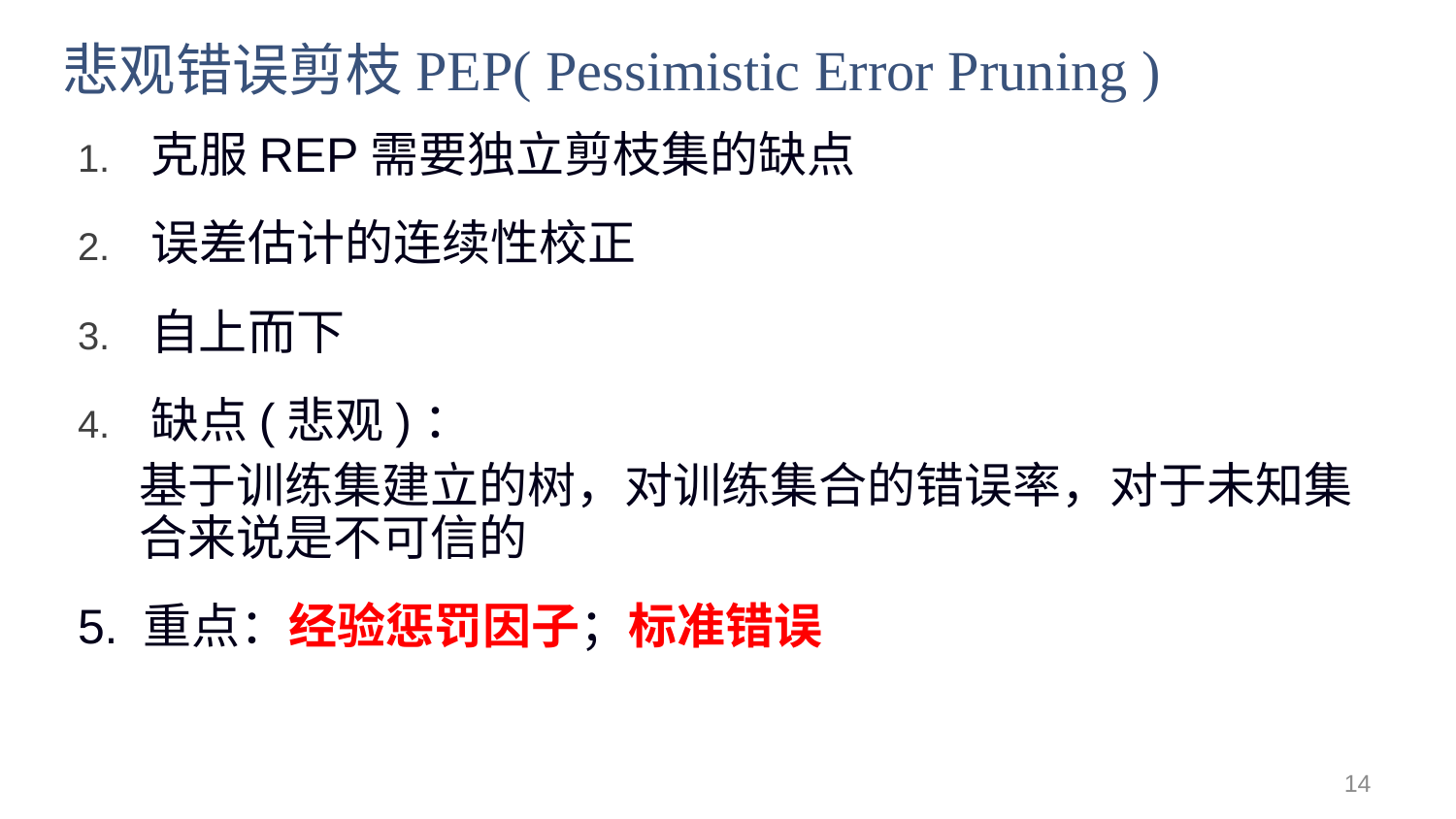

# 悲观错误剪枝PEP( Pessimistic Error Pruning )
克服REP需要独立剪枝集的缺点
误差估计的连续性校正
自上而下
缺点(悲观)：
基于训练集建立的树，对训练集合的错误率，对于未知集合来说是不可信的
5. 重点：经验惩罚因子；标准错误